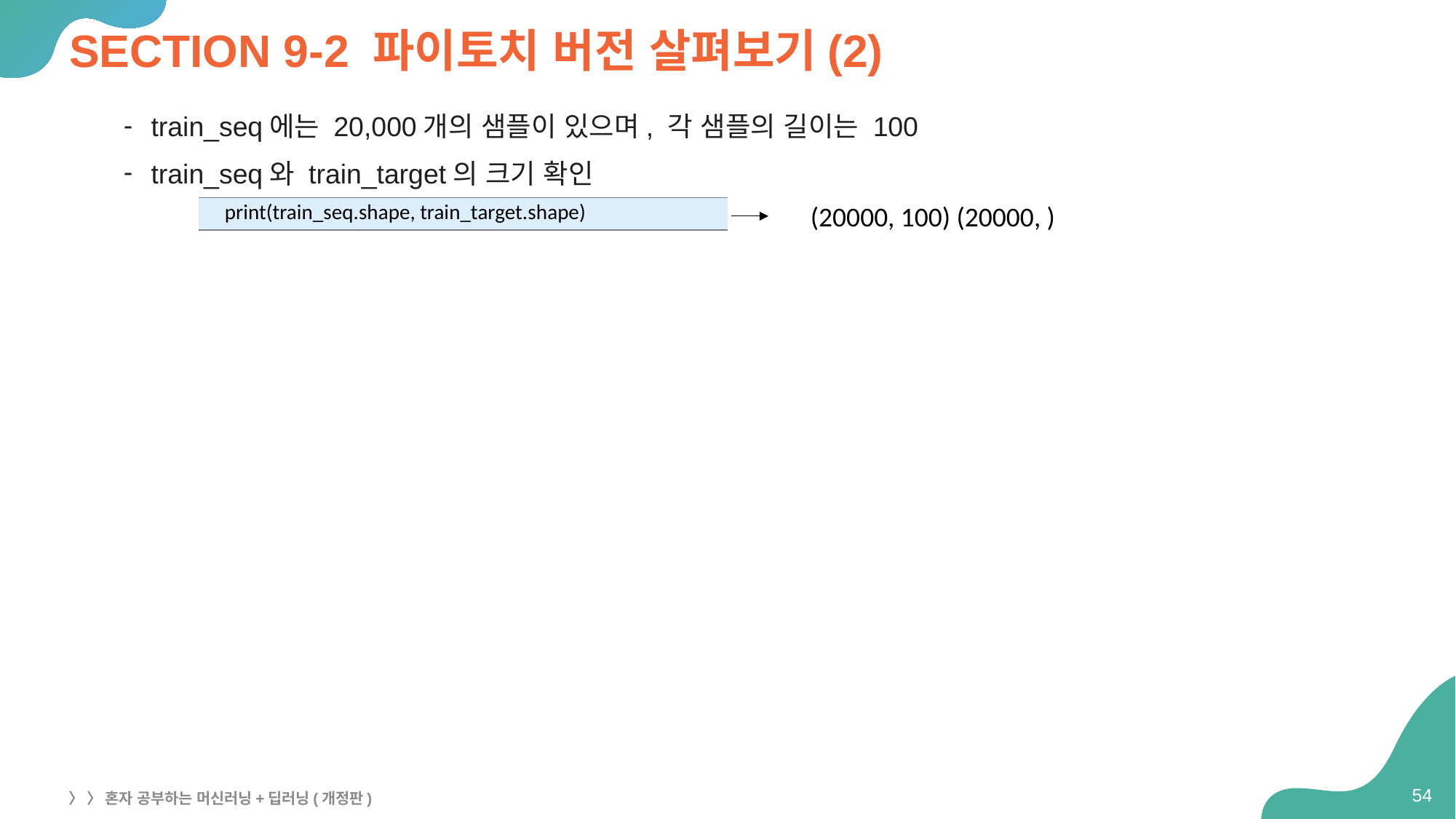

# SECTION 9-2 파이토치 버전 살펴보기(2)
train_seq에는 20,000개의 샘플이 있으며, 각 샘플의 길이는 100
train_seq와 train_target의 크기 확인
(20000, 100) (20000, )
| print(train\_seq.shape, train\_target.shape) |
| --- |
54
〉 〉 혼자 공부하는 머신러닝+딥러닝(개정판)